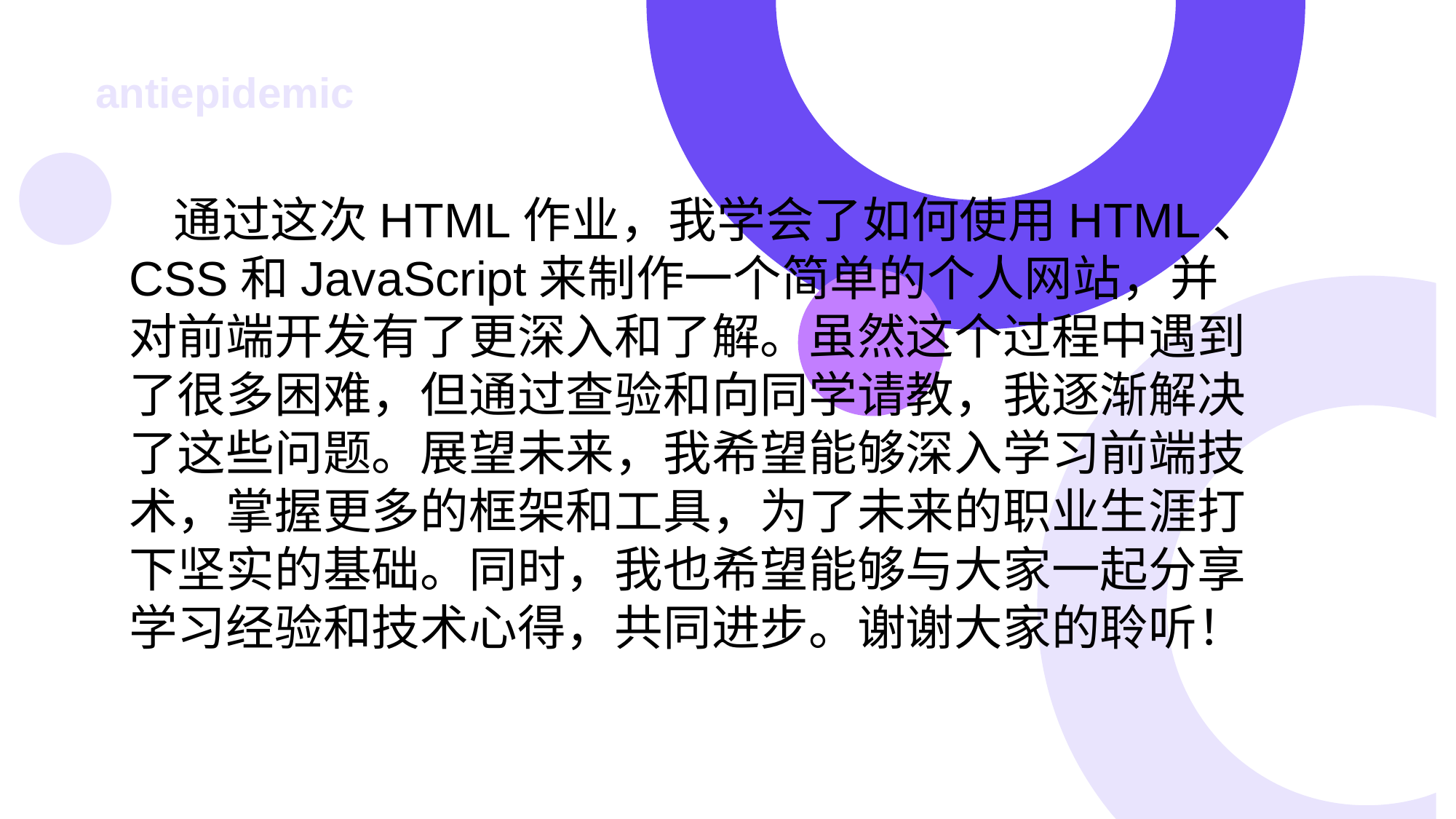

# antiepidemic
   通过这次HTML作业，我学会了如何使用HTML、CSS和JavaScript来制作一个简单的个人网站，并对前端开发有了更深入和了解。虽然这个过程中遇到了很多困难，但通过查验和向同学请教，我逐渐解决了这些问题。展望未来，我希望能够深入学习前端技术，掌握更多的框架和工具，为了未来的职业生涯打下坚实的基础。同时，我也希望能够与大家一起分享学习经验和技术心得，共同进步。谢谢大家的聆听！